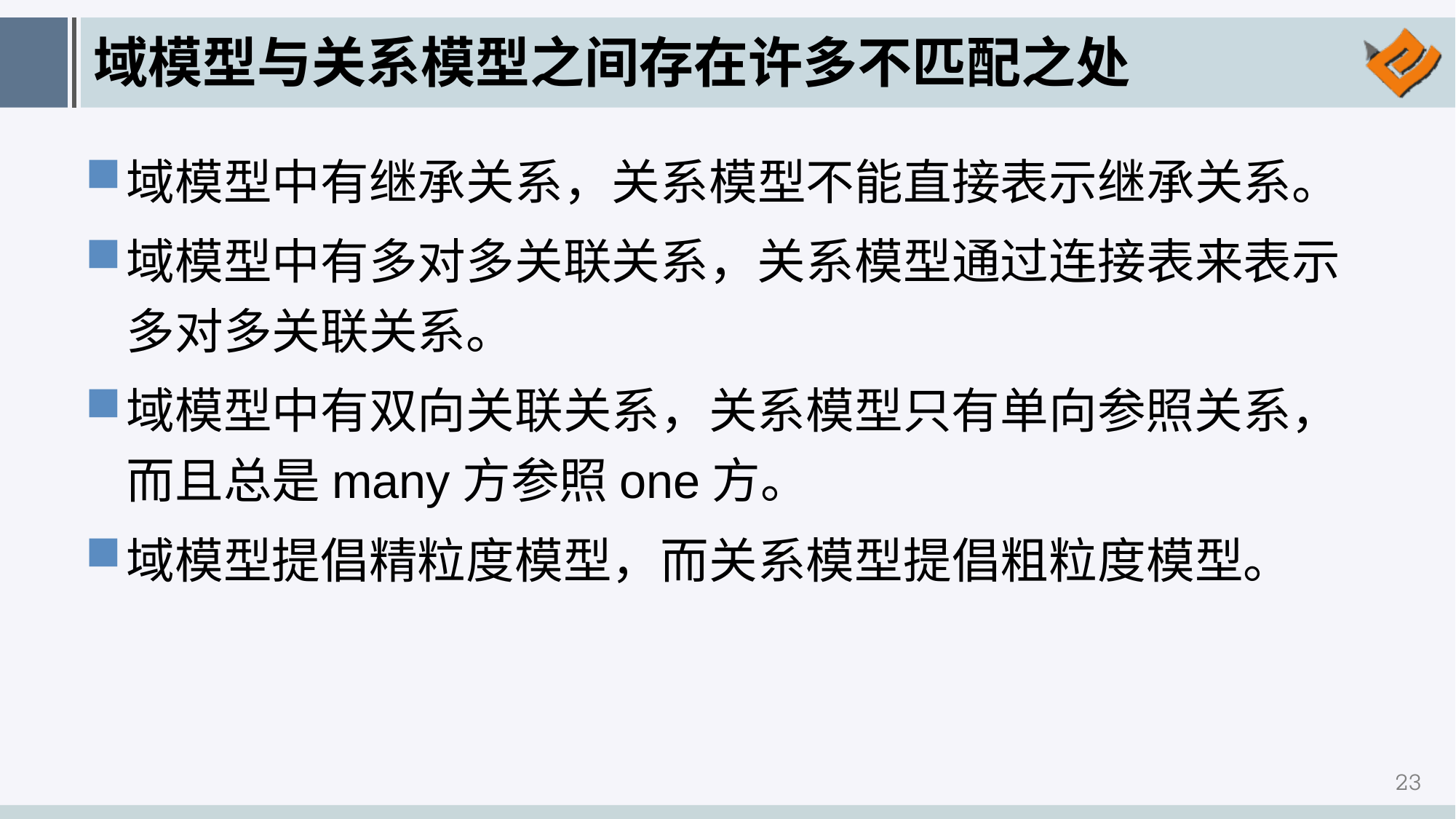

# 域模型与关系模型之间存在许多不匹配之处
域模型中有继承关系，关系模型不能直接表示继承关系。
域模型中有多对多关联关系，关系模型通过连接表来表示多对多关联关系。
域模型中有双向关联关系，关系模型只有单向参照关系，而且总是many方参照one方。
域模型提倡精粒度模型，而关系模型提倡粗粒度模型。